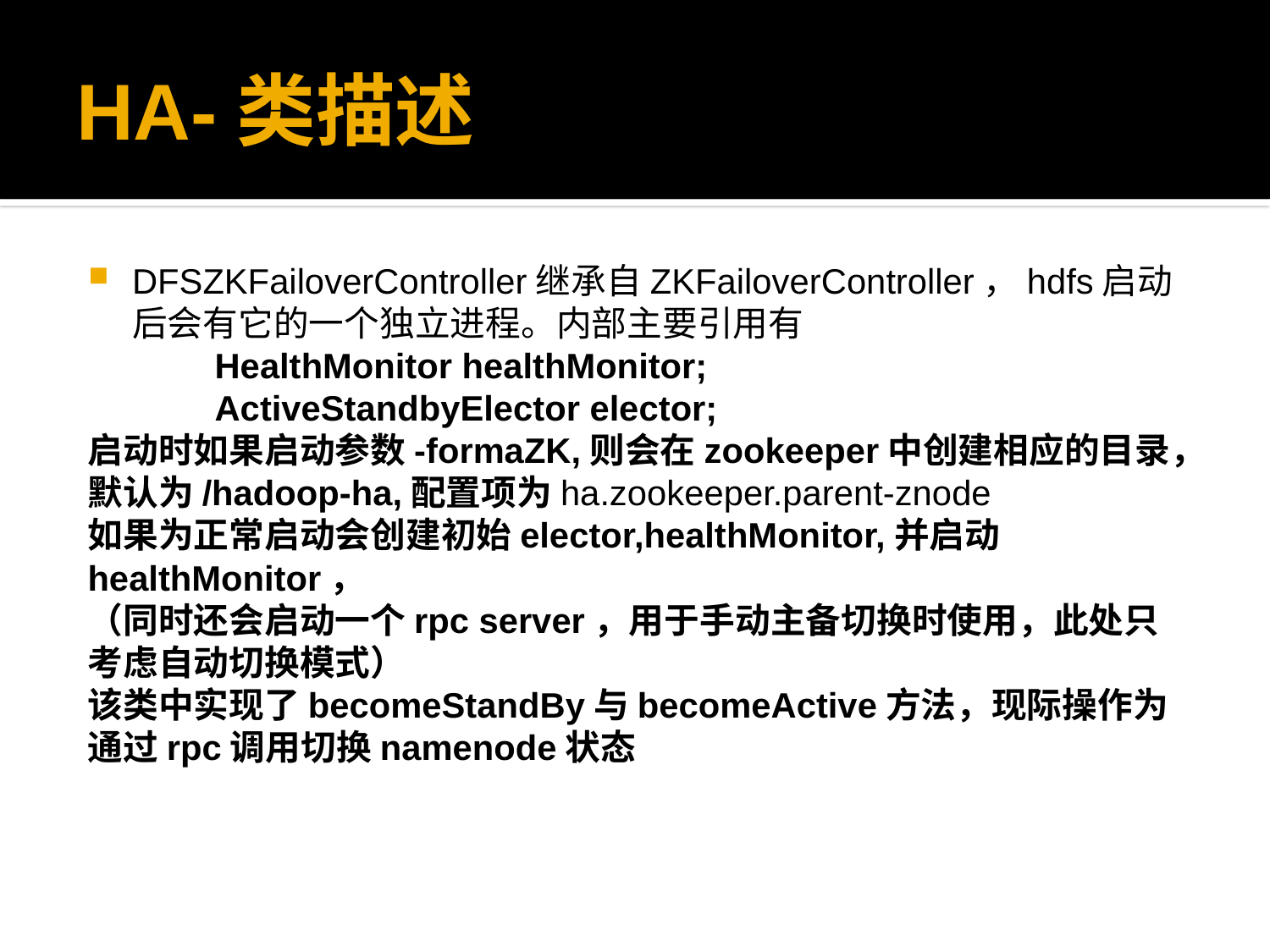

# HA-类描述
DFSZKFailoverController继承自ZKFailoverController，hdfs启动后会有它的一个独立进程。内部主要引用有
 	HealthMonitor healthMonitor;
  	ActiveStandbyElector elector;
启动时如果启动参数-formaZK,则会在zookeeper中创建相应的目录，默认为/hadoop-ha,配置项为ha.zookeeper.parent-znode
如果为正常启动会创建初始elector,healthMonitor,并启动healthMonitor，
（同时还会启动一个rpc server，用于手动主备切换时使用，此处只考虑自动切换模式）
该类中实现了becomeStandBy与becomeActive方法，现际操作为通过rpc调用切换namenode状态